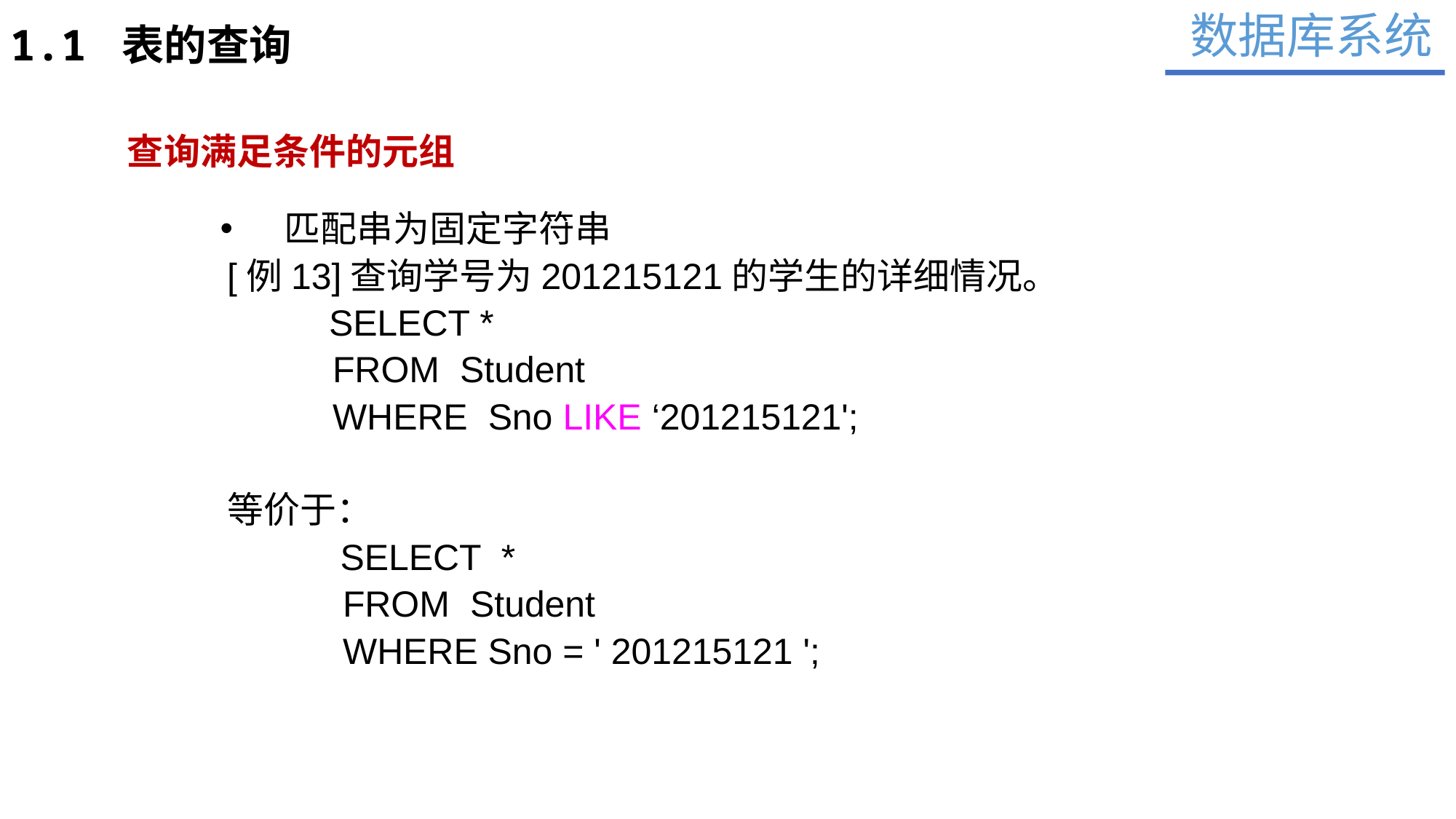

数据库系统
1.1 表的查询

查询满足条件的元组
匹配串为固定字符串
[例13]查询学号为201215121的学生的详细情况。
      SELECT *
     FROM  Student
     WHERE  Sno LIKE ‘201215121';

等价于：
       SELECT  *
      FROM  Student
      WHERE Sno = ' 201215121 ';